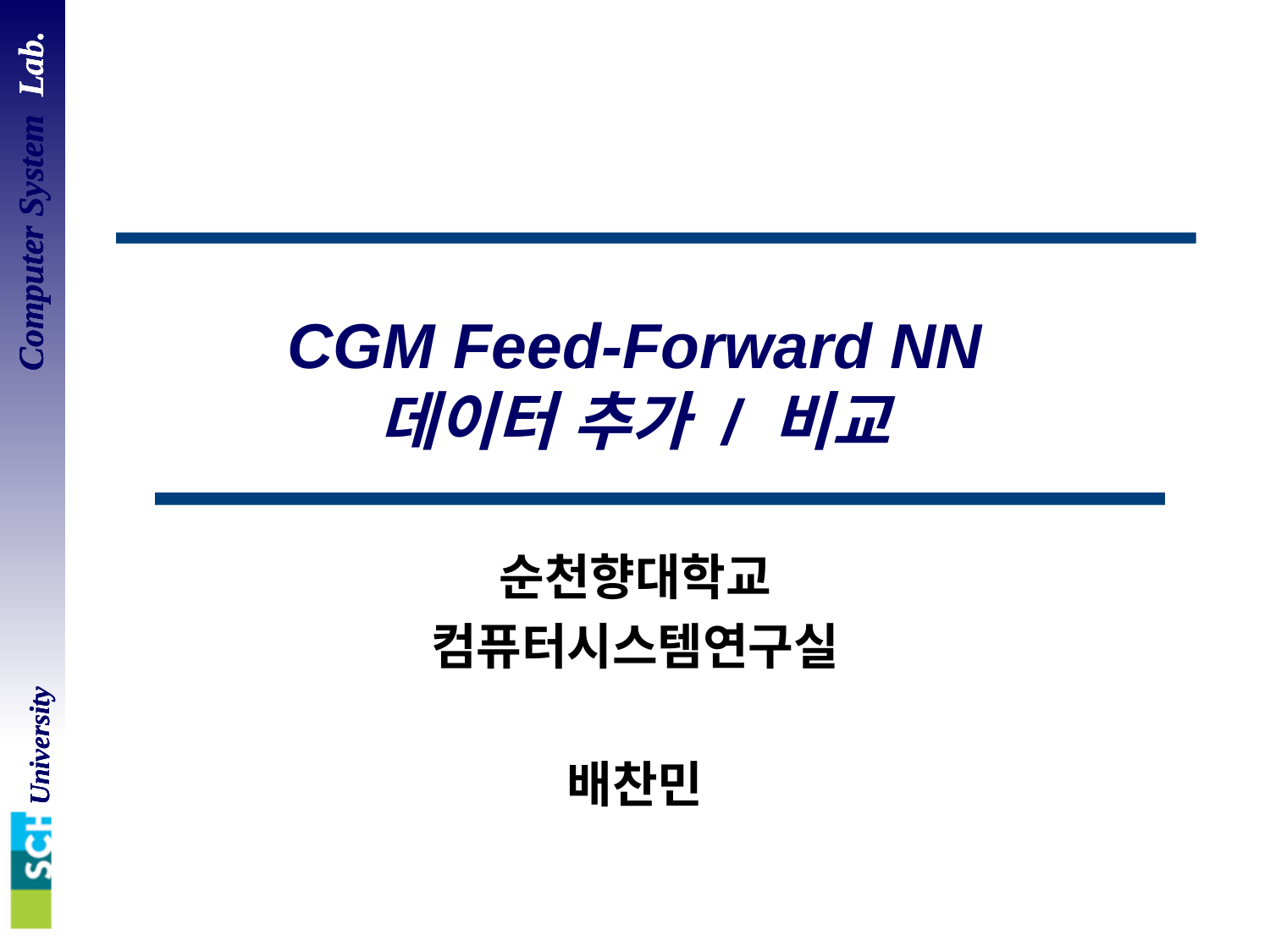

# CGM Feed-Forward NN 데이터 추가 / 비교
순천향대학교
컴퓨터시스템연구실

배찬민